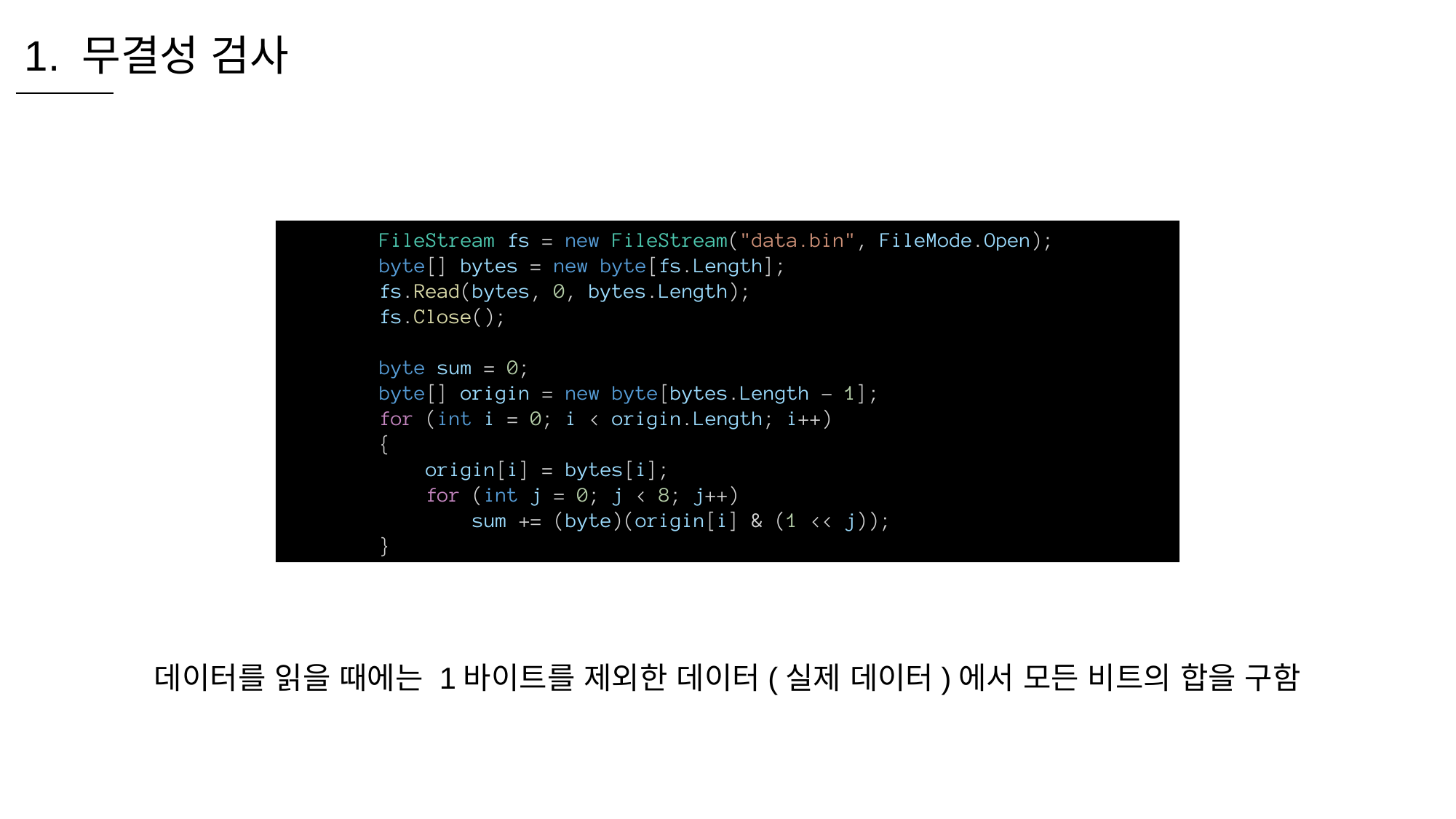

1. 무결성 검사
        FileStream fs = new FileStream("data.bin", FileMode.Open);
        byte[] bytes = new byte[fs.Length];
        fs.Read(bytes, 0, bytes.Length);
        fs.Close();
        byte sum = 0;
        byte[] origin = new byte[bytes.Length - 1];
        for (int i = 0; i < origin.Length; i++)
        {
            origin[i] = bytes[i];
            for (int j = 0; j < 8; j++)
                sum += (byte)(origin[i] & (1 << j));
        }
데이터를 읽을 때에는 1바이트를 제외한 데이터(실제 데이터)에서 모든 비트의 합을 구함